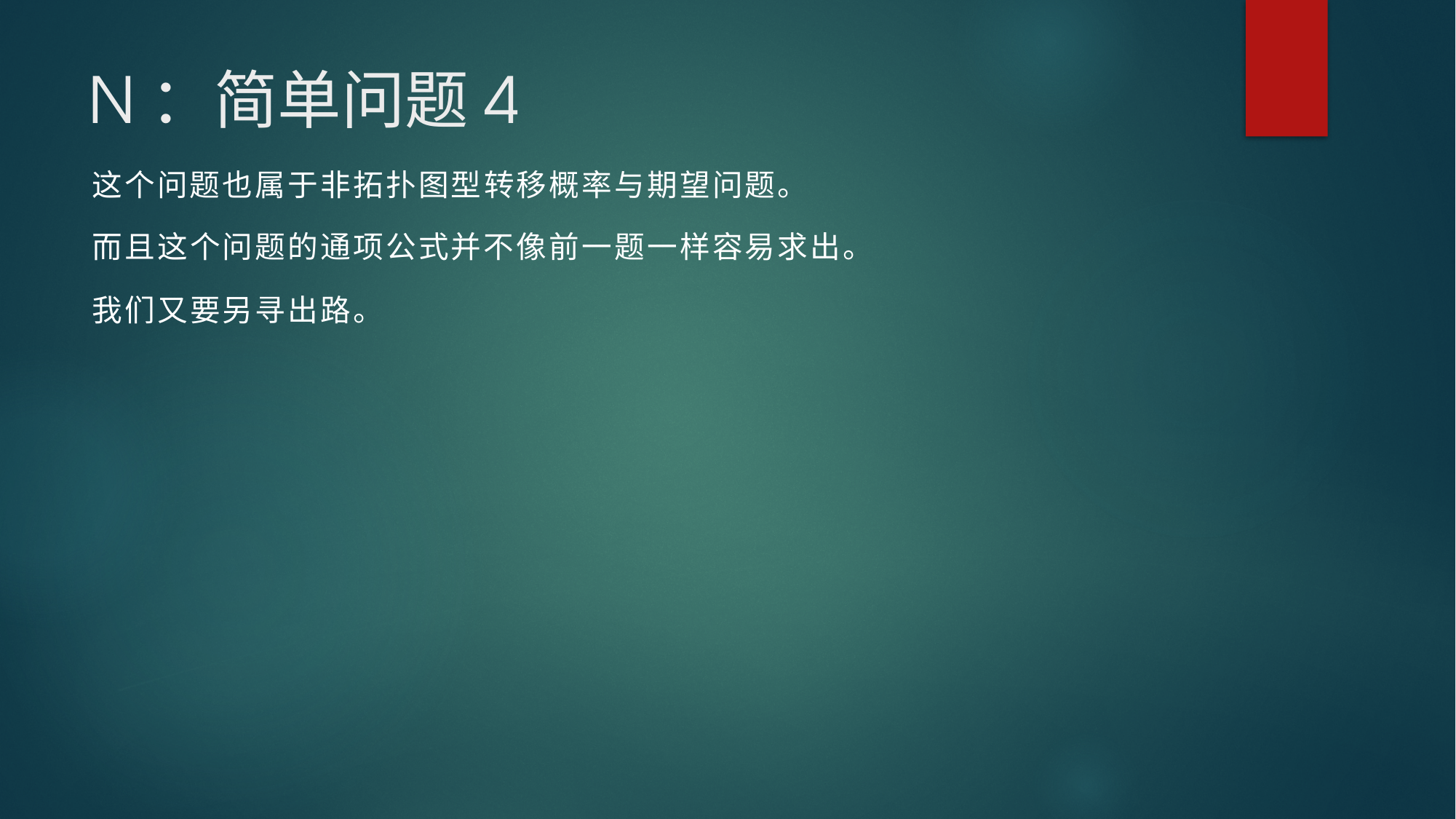

# N：简单问题4
这个问题也属于非拓扑图型转移概率与期望问题。
而且这个问题的通项公式并不像前一题一样容易求出。
我们又要另寻出路。